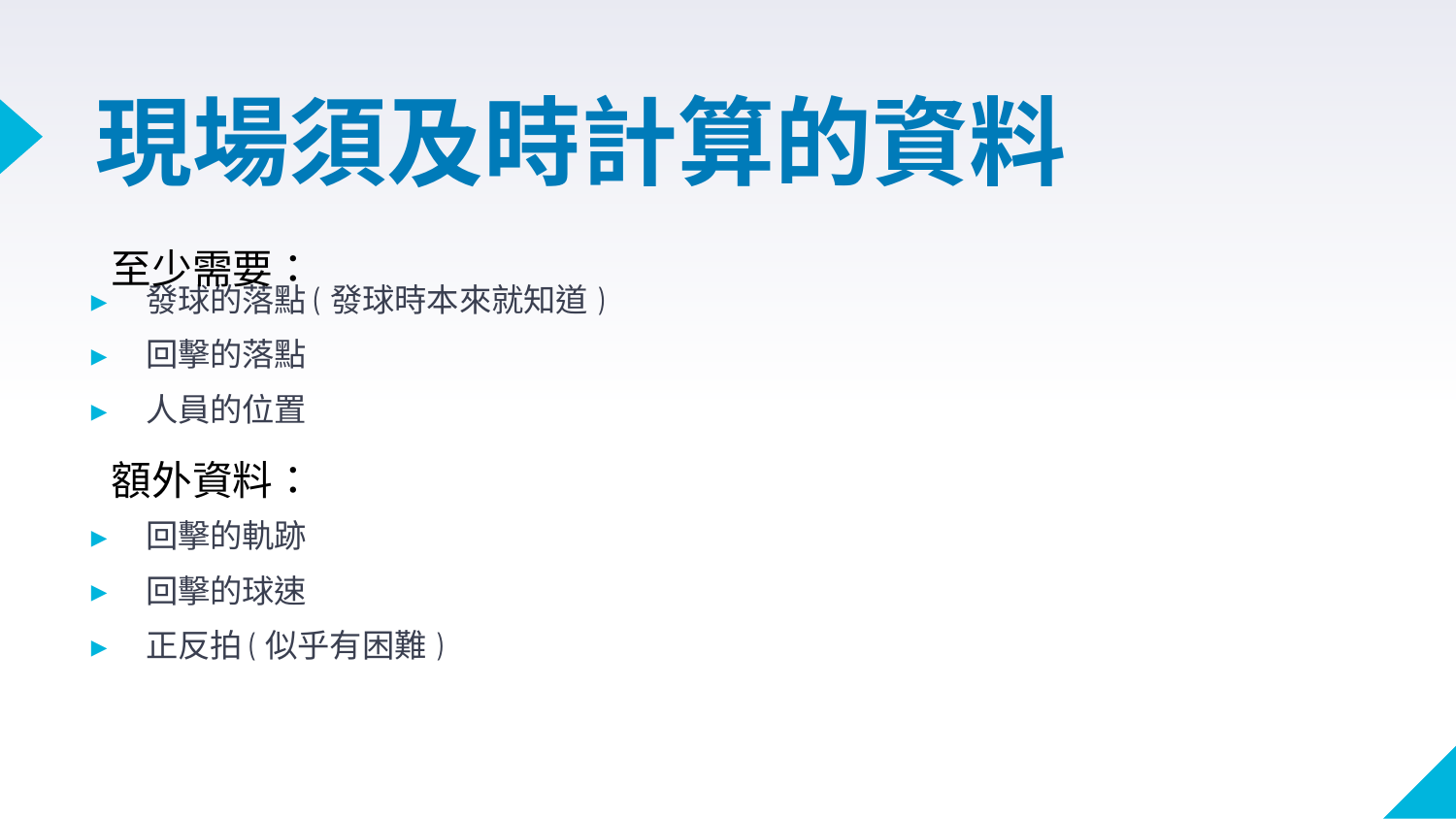

# 現場須及時計算的資料
至少需要：
發球的落點(發球時本來就知道)
回擊的落點
人員的位置

額外資料：
回擊的軌跡
回擊的球速
正反拍(似乎有困難)